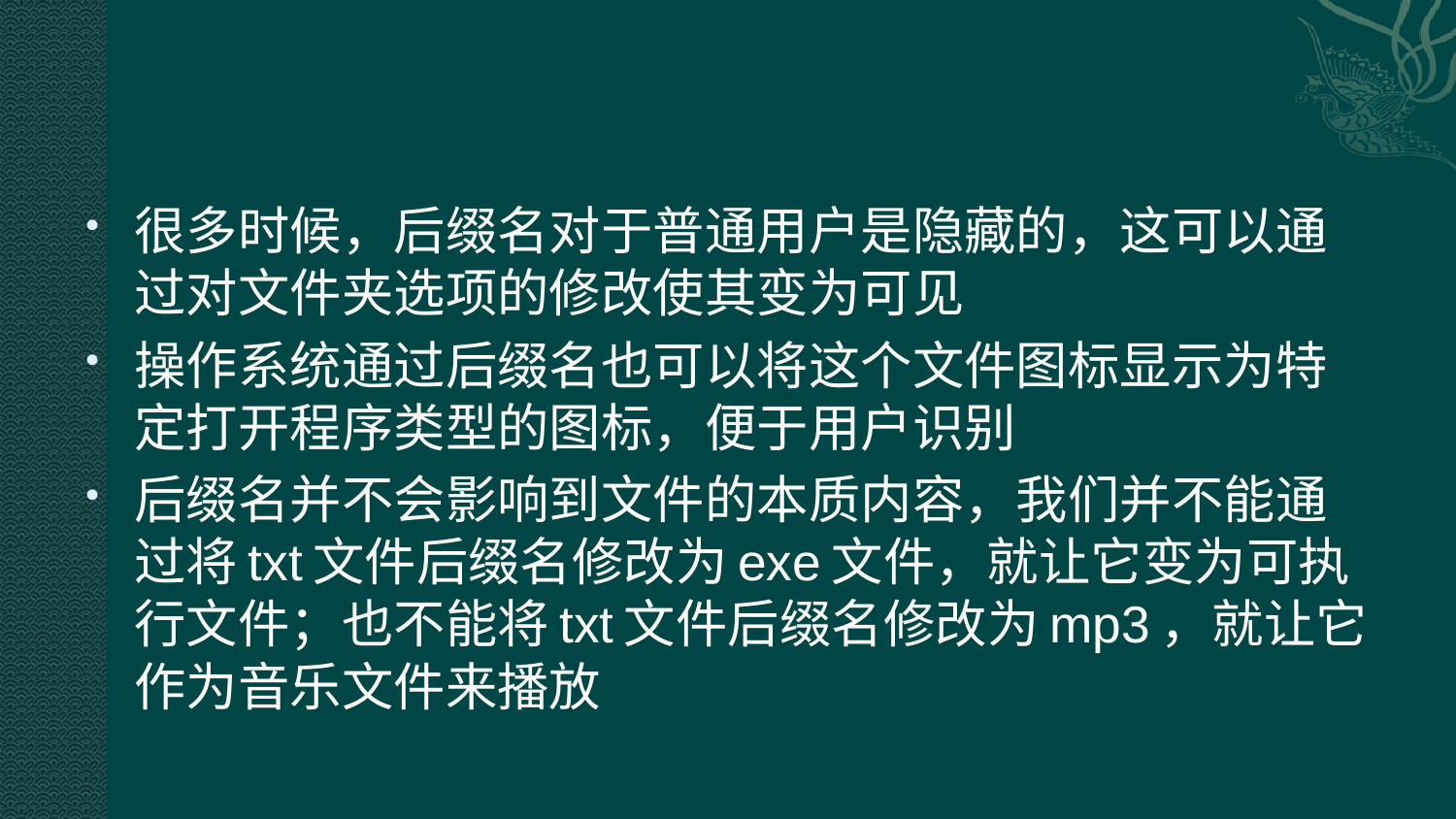

#
很多时候，后缀名对于普通用户是隐藏的，这可以通过对文件夹选项的修改使其变为可见
操作系统通过后缀名也可以将这个文件图标显示为特定打开程序类型的图标，便于用户识别
后缀名并不会影响到文件的本质内容，我们并不能通过将txt文件后缀名修改为exe文件，就让它变为可执行文件；也不能将txt文件后缀名修改为mp3，就让它作为音乐文件来播放